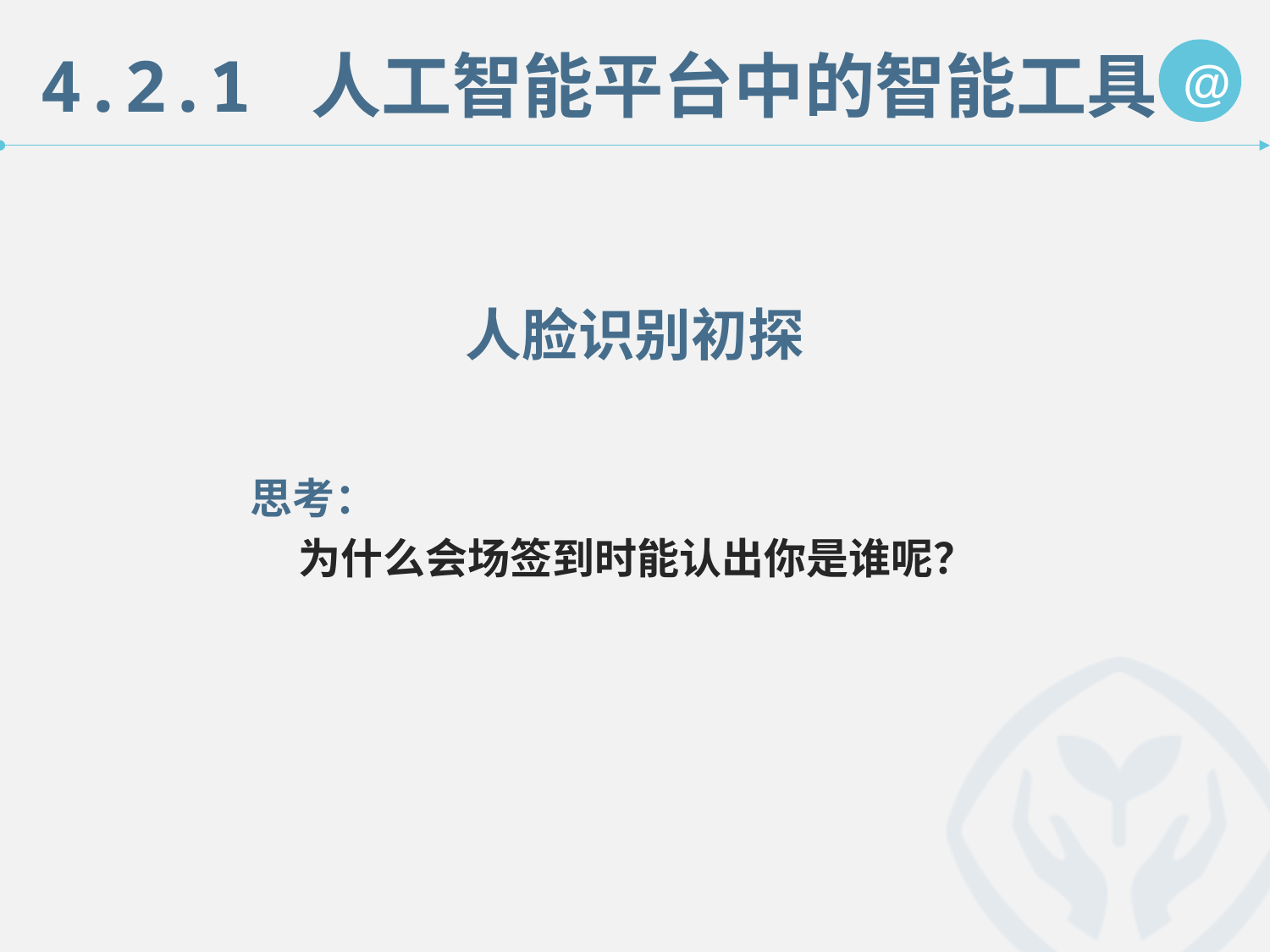

4.2.1 人工智能平台中的智能工具
@
人脸识别初探

思考：
    为什么会场签到时能认出你是谁呢？